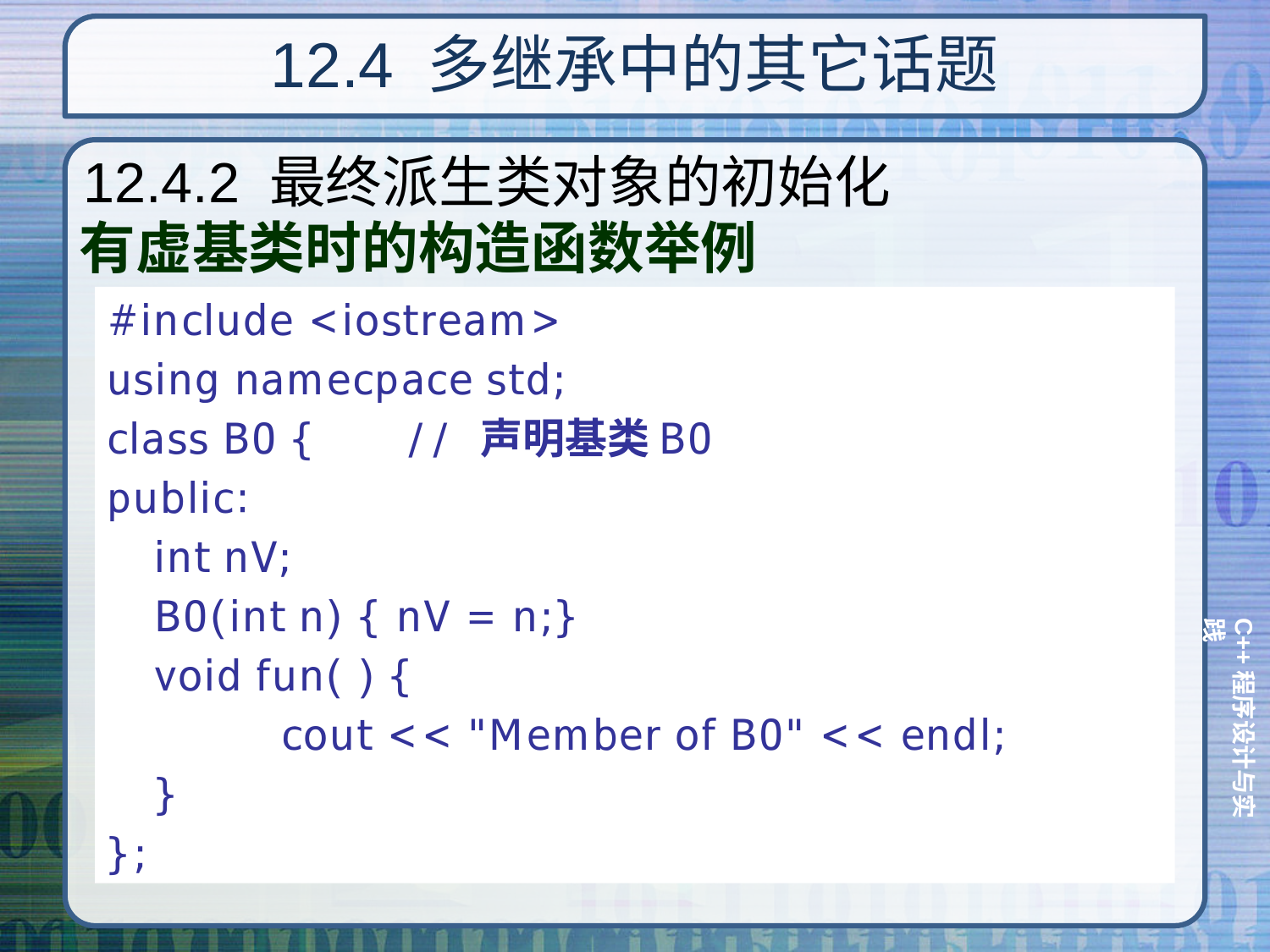

# 12.4 多继承中的其它话题
12.4.2 最终派生类对象的初始化
有虚基类时的构造函数举例
#include <iostream>
using namecpace std;
class B0 { 	// 声明基类B0
public:
	int nV;
	B0(int n) { nV = n;}
	void fun( ) {
		cout << "Member of B0" << endl;
	}
};